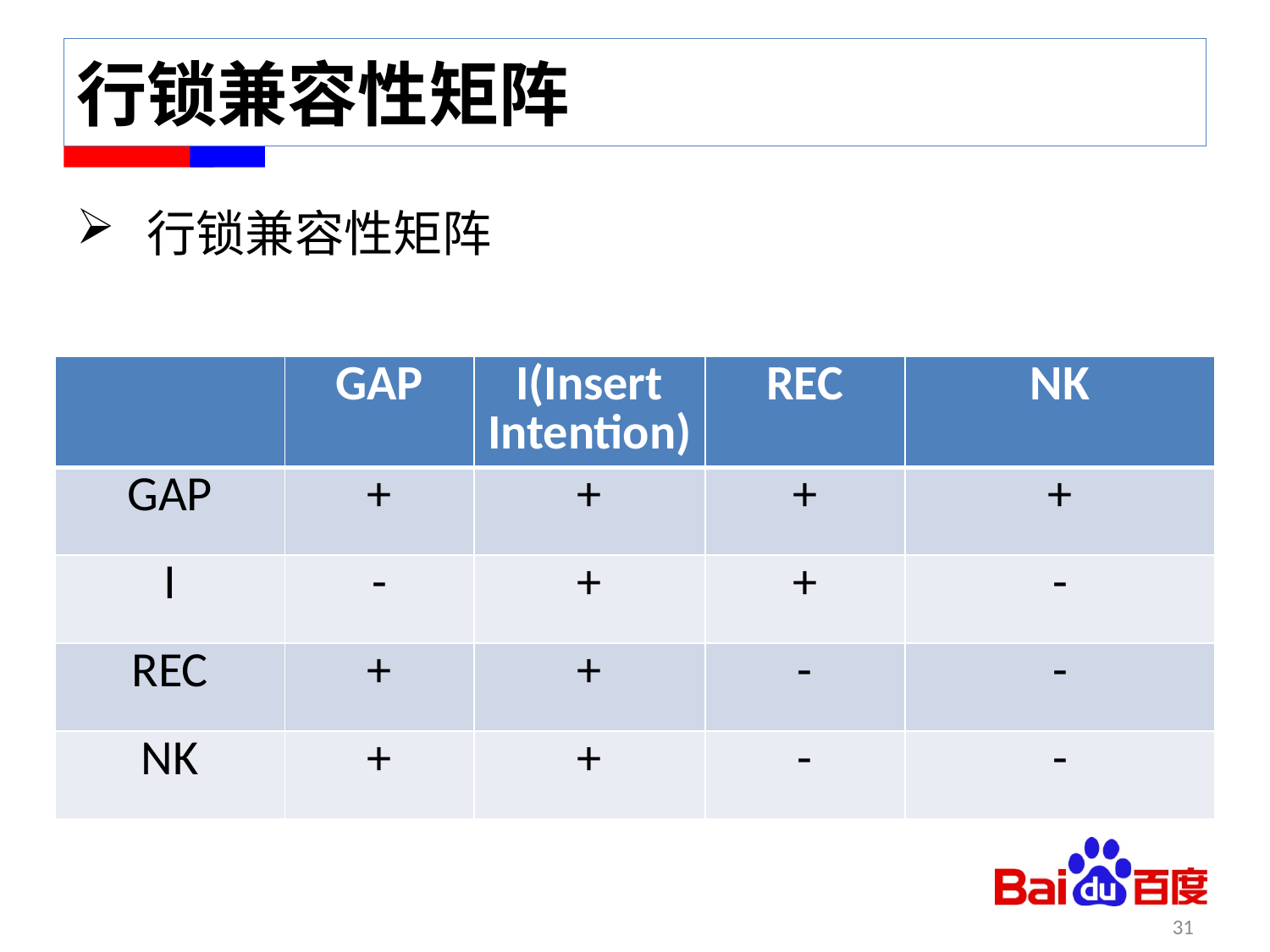

# 行锁兼容性矩阵
 行锁兼容性矩阵

|  | GAP | I(Insert Intention) | REC | NK |
| --- | --- | --- | --- | --- |
| GAP | + | + | + | + |
| I | - | + | + | - |
| REC | + | + | - | - |
| NK | + | + | - | - |
31